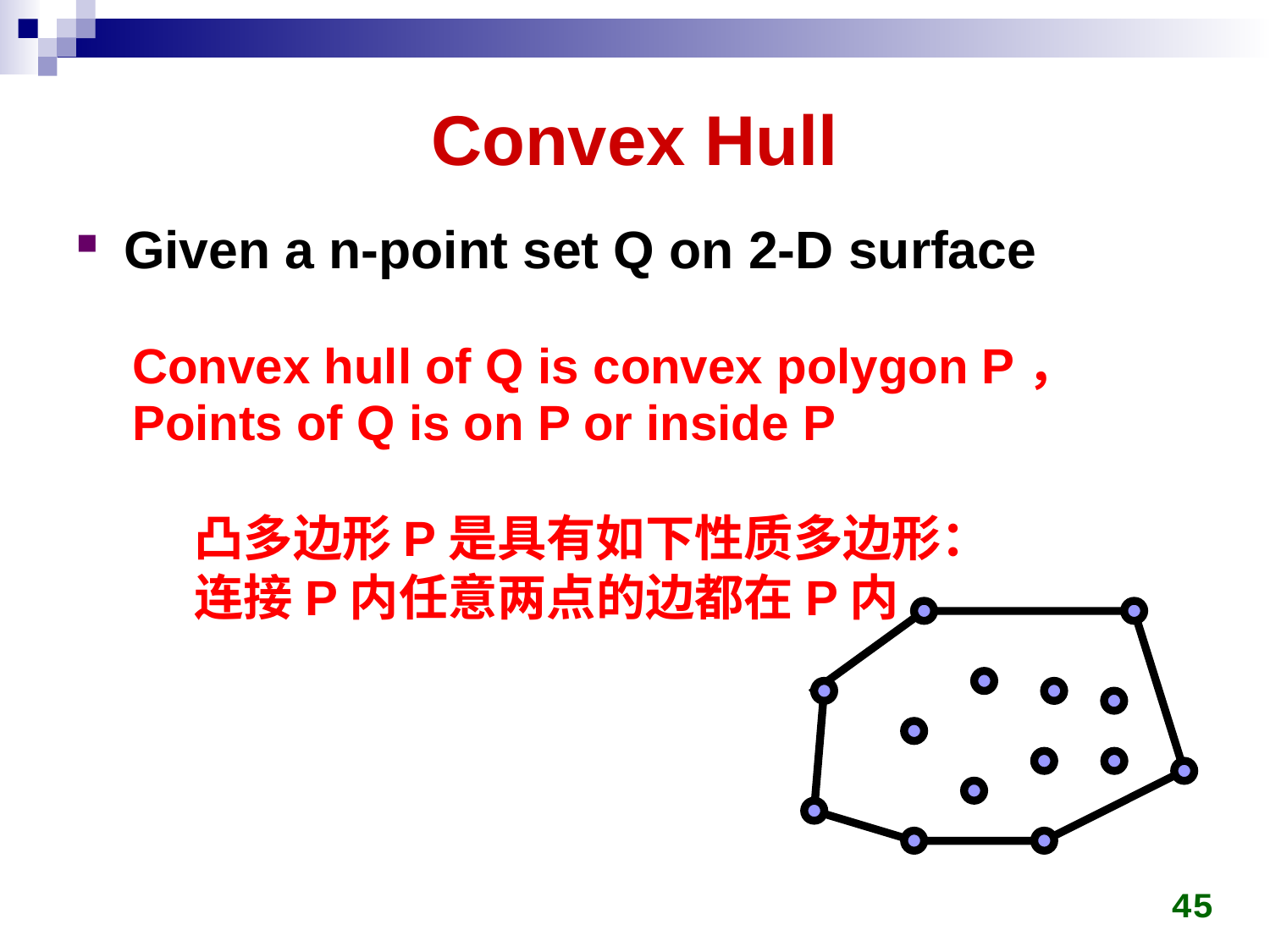

# Convex Hull
Given a n-point set Q on 2-D surface
Convex hull of Q is convex polygon P，
Points of Q is on P or inside P
凸多边形P是具有如下性质多边形：
连接P内任意两点的边都在P内

45